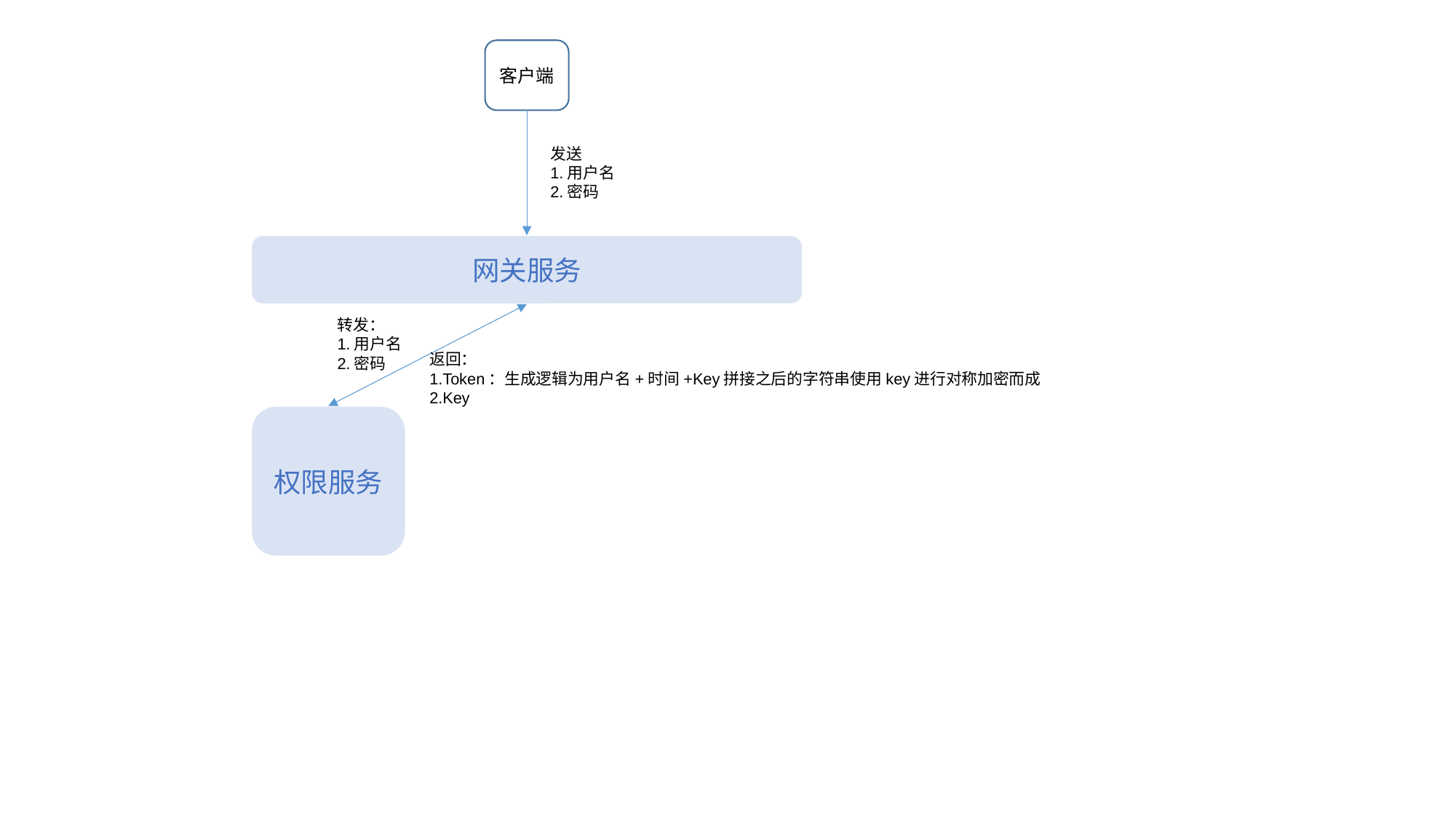

客户端
发送
1.用户名
2.密码
网关服务
转发：
1.用户名
2.密码
返回：
1.Token：生成逻辑为用户名+时间+Key拼接之后的字符串使用key进行对称加密而成
2.Key
权限服务